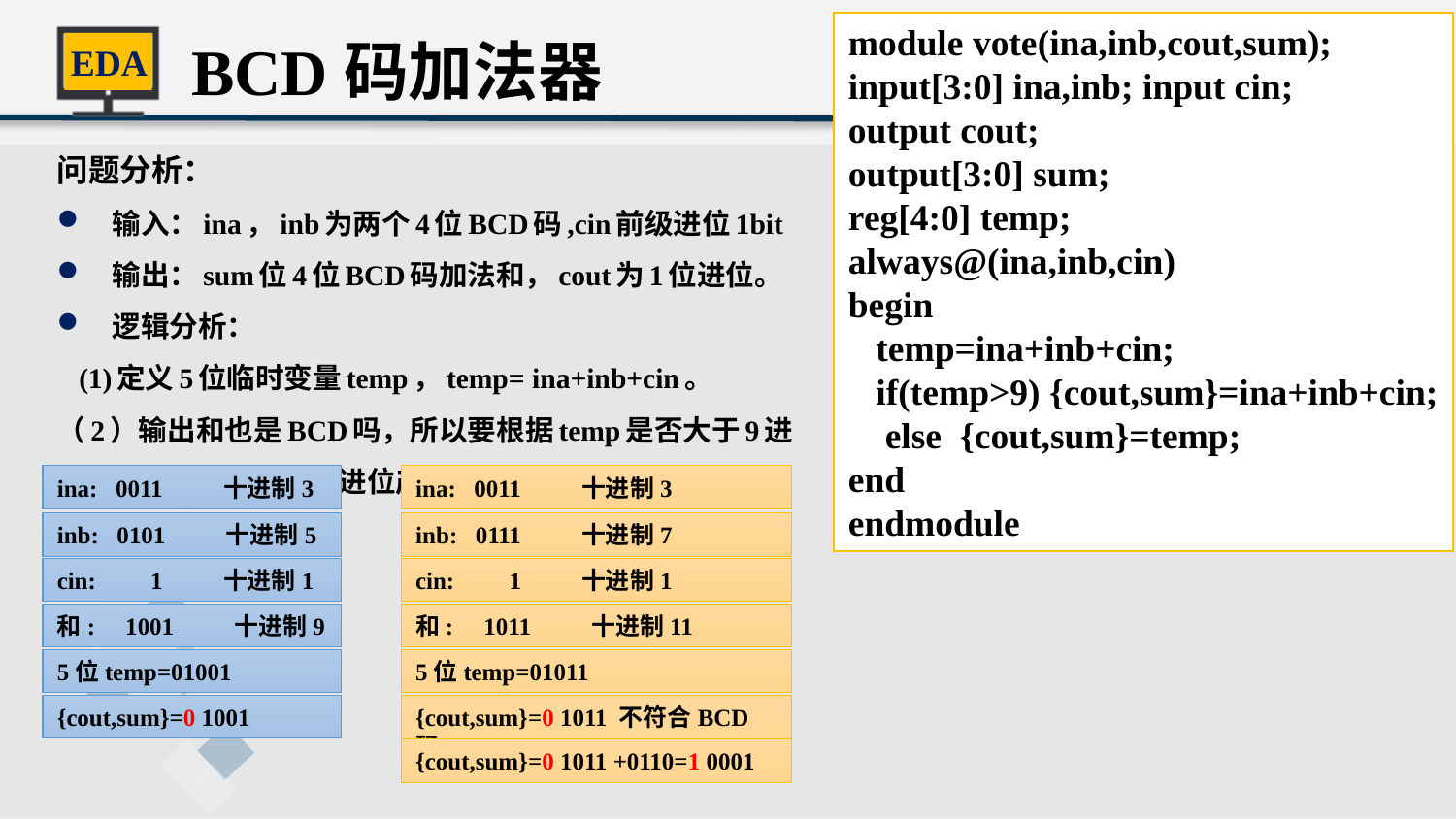

BCD码加法器
module vote(ina,inb,cout,sum);
input[3:0] ina,inb; input cin;
output cout;
output[3:0] sum;
reg[4:0] temp;
always@(ina,inb,cin)
begin
   temp=ina+inb+cin;
   if(temp>9) {cout,sum}=ina+inb+cin;
    else  {cout,sum}=temp;
end
endmodule
问题分析：
输入：ina，inb为两个4位BCD码,cin前级进位1bit
输出：sum位4位BCD码加法和，cout为1位进位。
逻辑分析：
   (1)定义5位临时变量temp，temp= ina+inb+cin。
（2）输出和也是BCD吗，所以要根据temp是否大于9进行处理。大于9，强制进位产生；否则，直接赋值
ina:   0011         十进制3
ina:   0011         十进制3
inb:   0101         十进制5
inb:   0111         十进制7
cin:         1         十进制1
cin:         1         十进制1
和:     1001         十进制9
和:     1011         十进制11
5位temp=01001
5位temp=01011
{cout,sum}=0 1001
{cout,sum}=0 1011 不符合BCD码
{cout,sum}=0 1011 +0110=1 0001